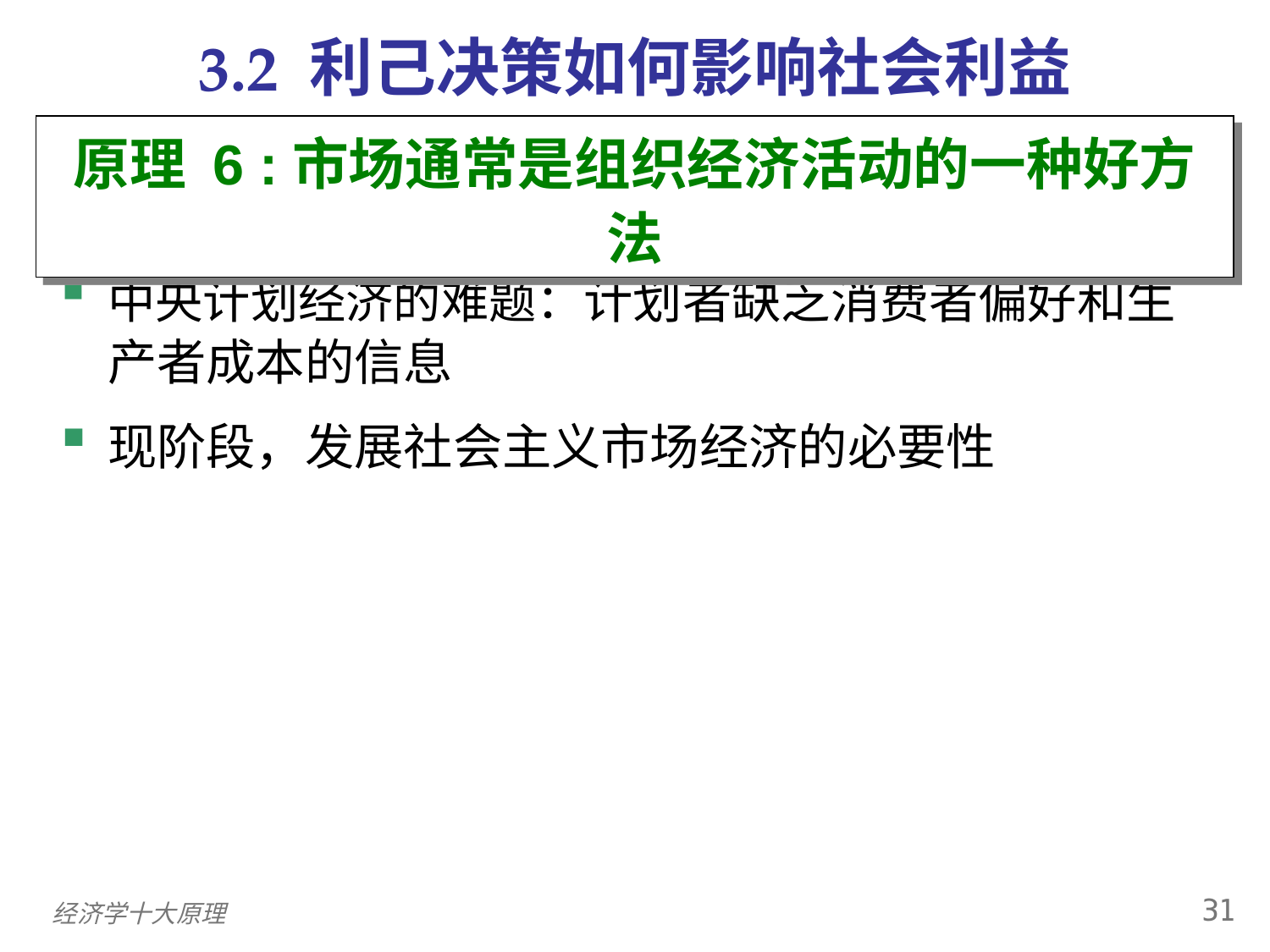

3.2 利己决策如何影响社会利益
原理 6 :市场通常是组织经济活动的一种好方法
中央计划经济的难题：计划者缺乏消费者偏好和生产者成本的信息
现阶段，发展社会主义市场经济的必要性

31
经济学十大原理